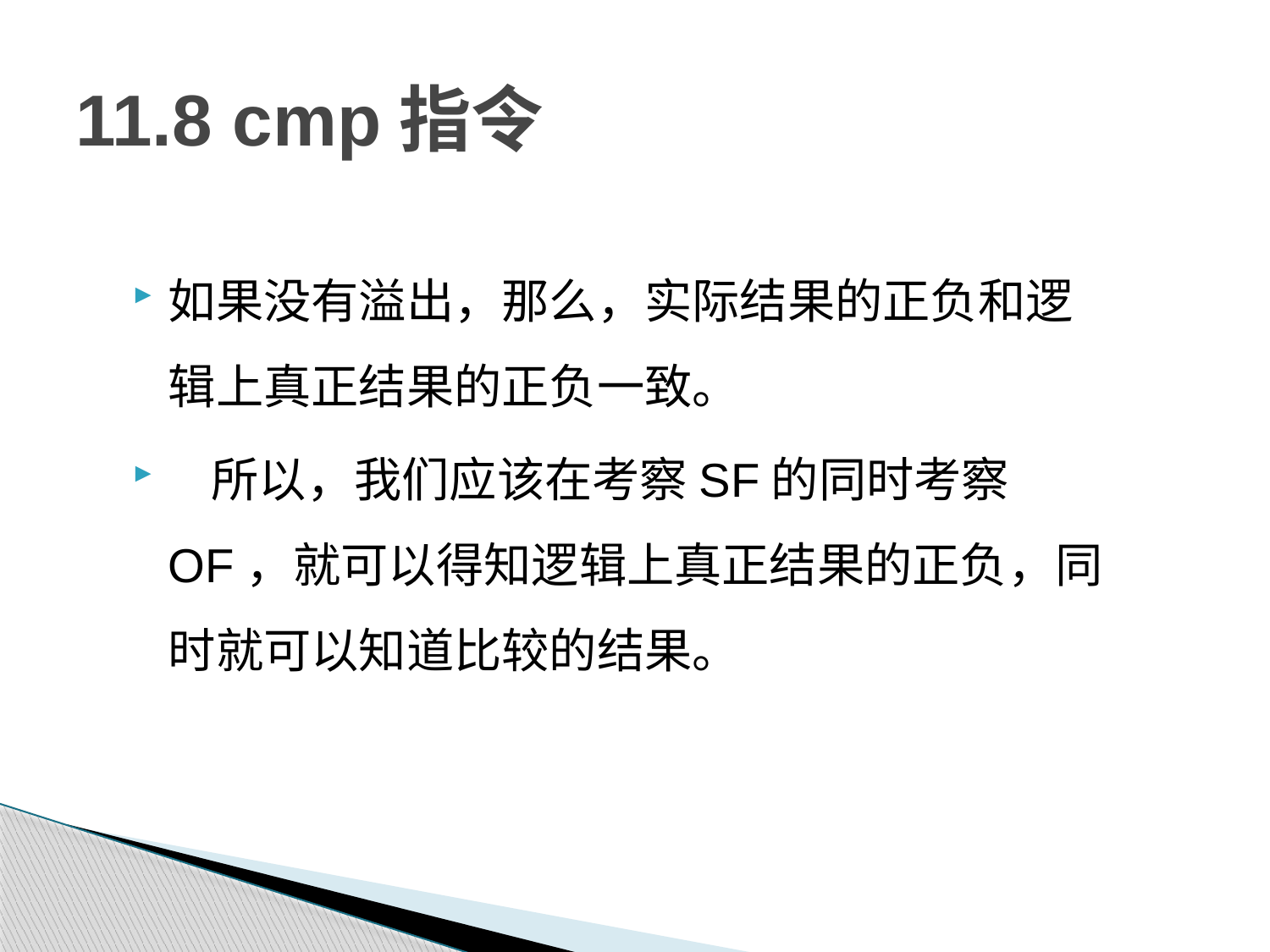

# 11.8 cmp指令
如果没有溢出，那么，实际结果的正负和逻辑上真正结果的正负一致。
   所以，我们应该在考察SF的同时考察OF，就可以得知逻辑上真正结果的正负，同时就可以知道比较的结果。